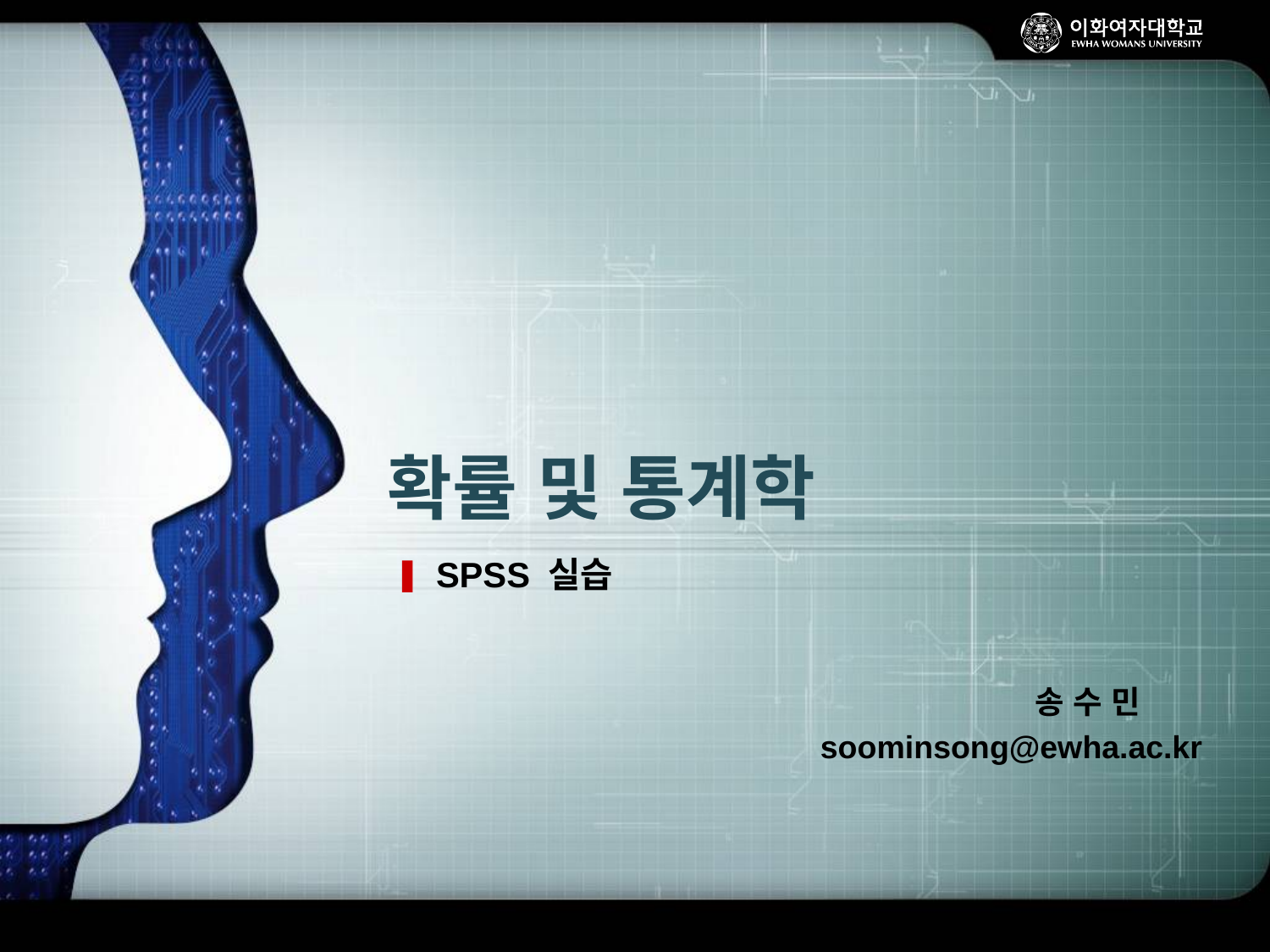

# 확률 및 통계학
SPSS 실습

송 수 민
soominsong@ewha.ac.kr